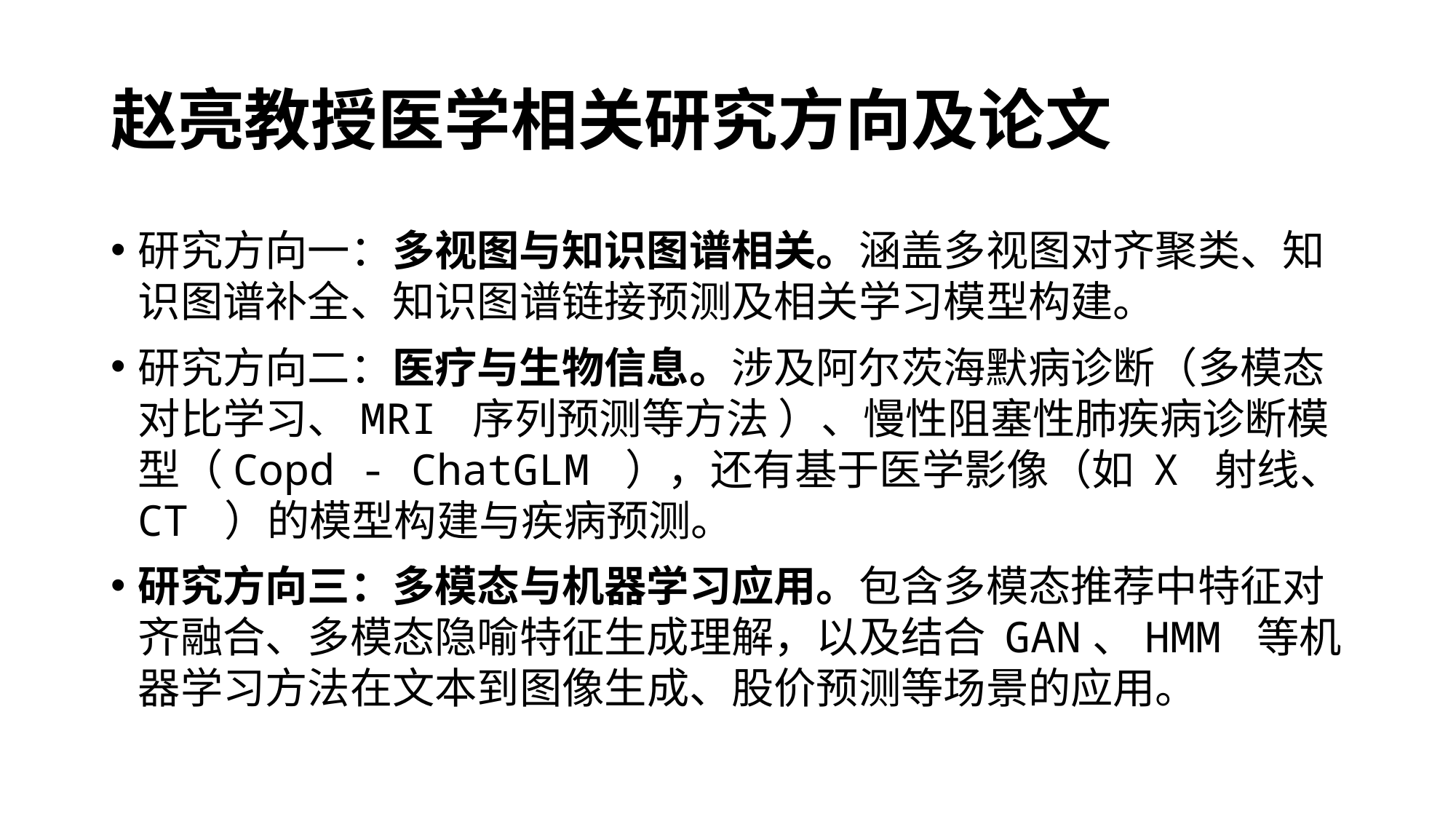

# 赵亮教授医学相关研究方向及论文
研究方向一：多视图与知识图谱相关。涵盖多视图对齐聚类、知识图谱补全、知识图谱链接预测及相关学习模型构建。
研究方向二：医疗与生物信息。涉及阿尔茨海默病诊断（多模态对比学习、MRI 序列预测等方法 ）、慢性阻塞性肺疾病诊断模型（Copd - ChatGLM ），还有基于医学影像（如 X 射线、CT ）的模型构建与疾病预测。
研究方向三：多模态与机器学习应用。包含多模态推荐中特征对齐融合、多模态隐喻特征生成理解，以及结合 GAN、HMM 等机器学习方法在文本到图像生成、股价预测等场景的应用。